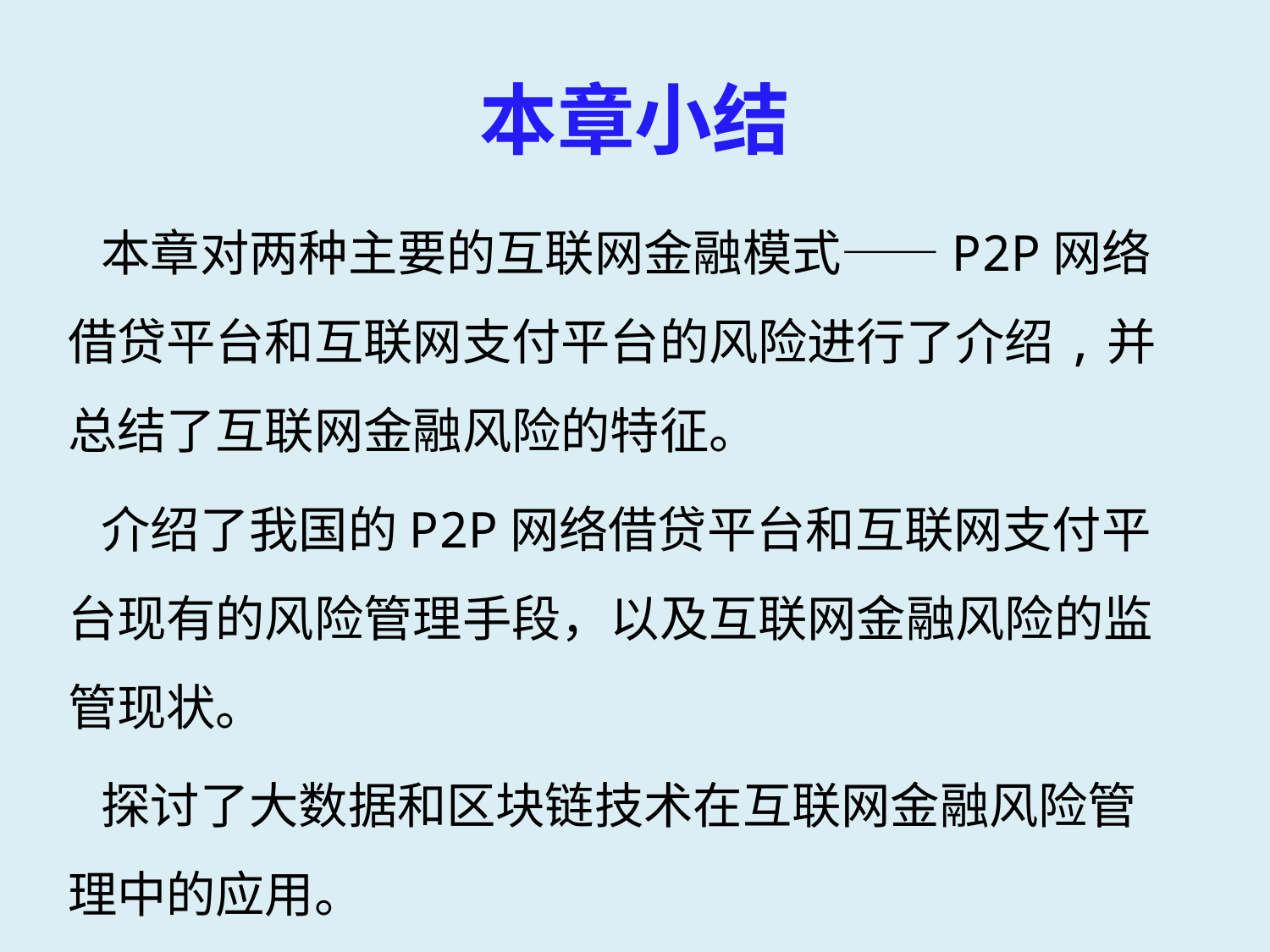

# 本章小结
  本章对两种主要的互联网金融模式——P2P网络借贷平台和互联网支付平台的风险进行了介绍,并总结了互联网金融风险的特征。
  介绍了我国的P2P网络借贷平台和互联网支付平台现有的风险管理手段，以及互联网金融风险的监管现状。
  探讨了大数据和区块链技术在互联网金融风险管理中的应用。
53